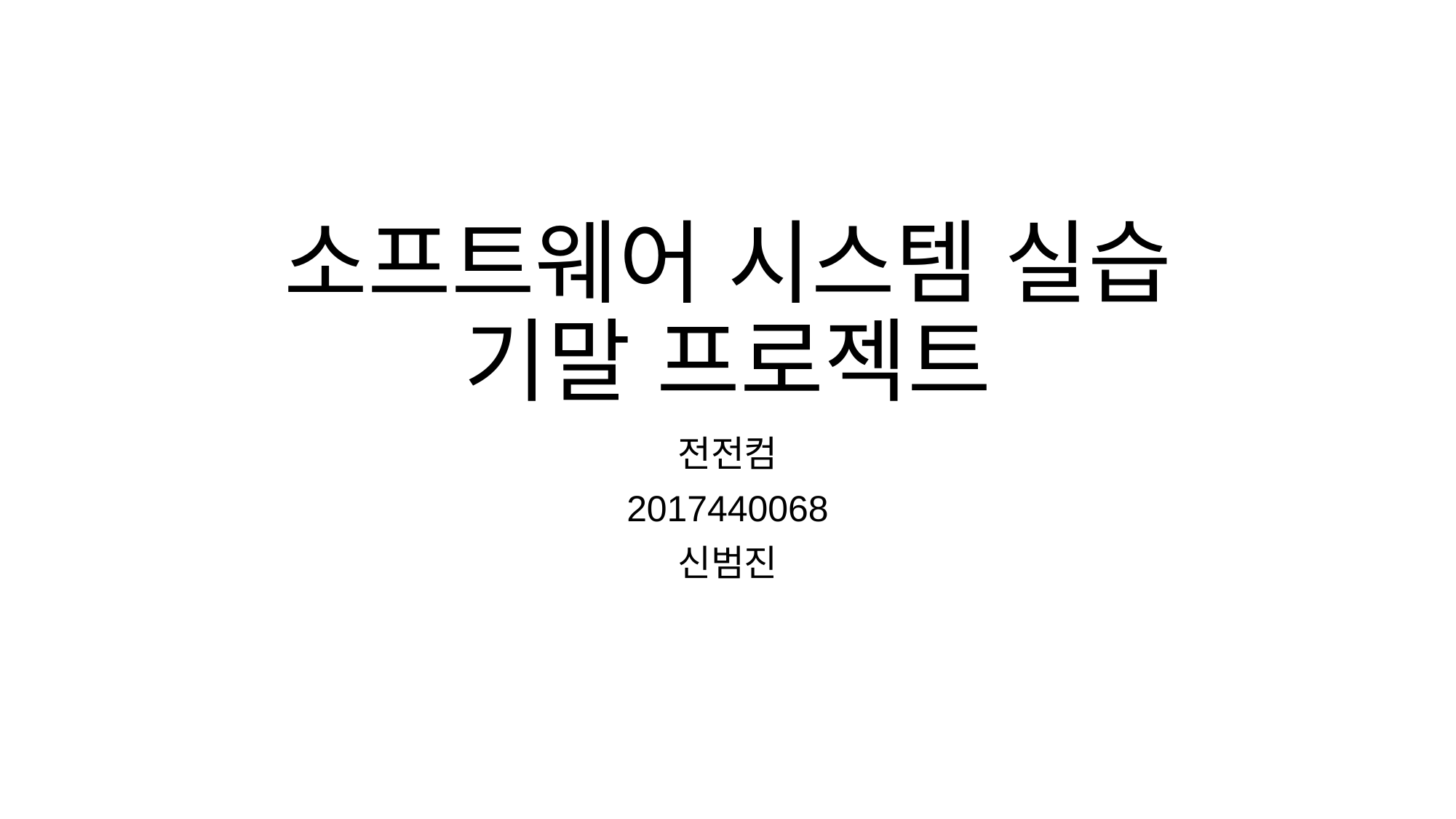

# 소프트웨어 시스템 실습 기말 프로젝트
전전컴
2017440068
신범진